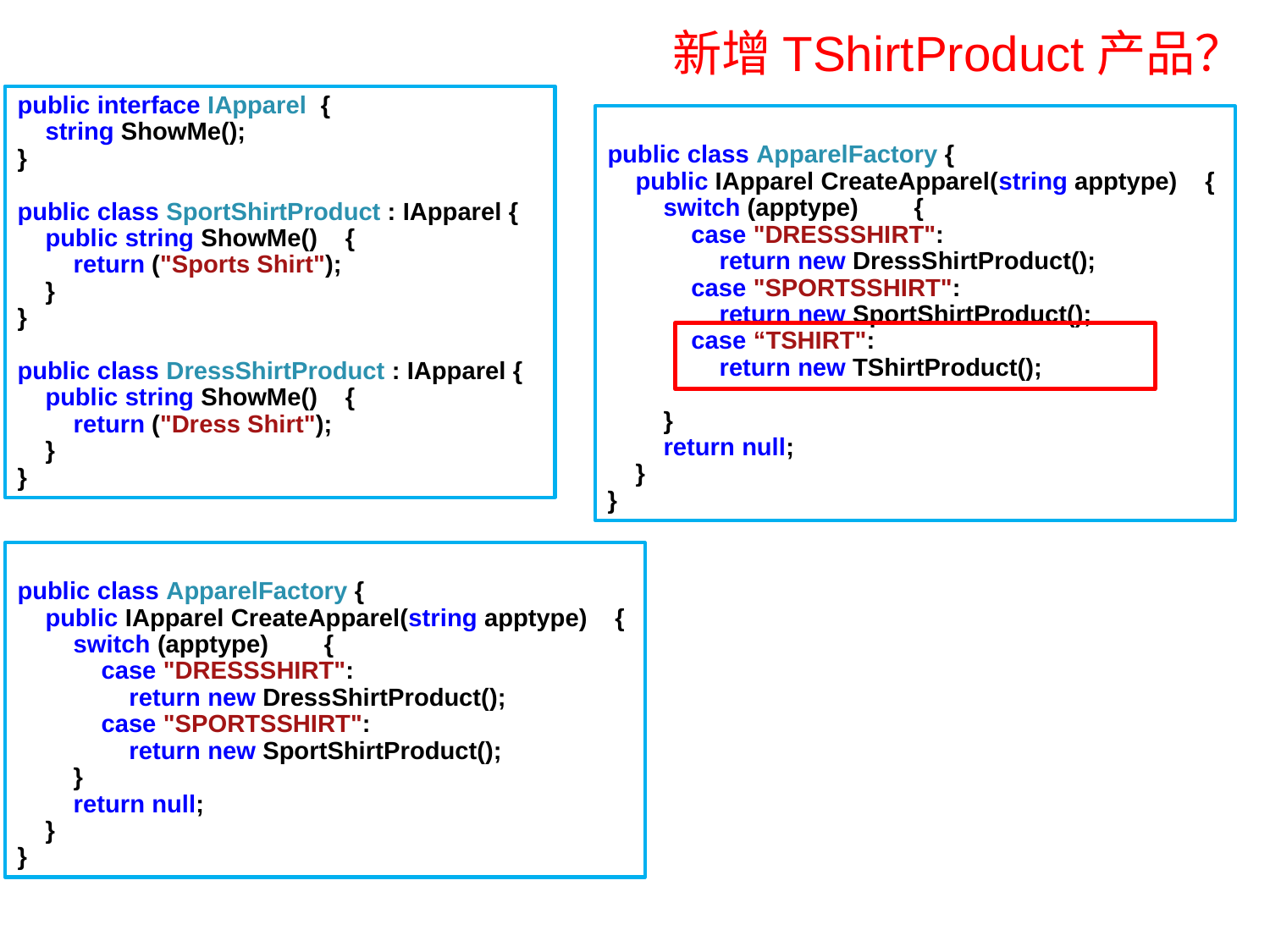

新增TShirtProduct产品？
public interface IApparel  {
    string ShowMe();
}

public class SportShirtProduct : IApparel {
    public string ShowMe()    {
        return ("Sports Shirt");
    }
}

public class DressShirtProduct : IApparel {
    public string ShowMe()    {
        return ("Dress Shirt");
    }
}

public class ApparelFactory {
    public IApparel CreateApparel(string apptype)    {
        switch (apptype)        {
            case "DRESSSHIRT":
                return new DressShirtProduct();
            case "SPORTSSHIRT":
                return new SportShirtProduct();
            case “TSHIRT":
                return new TShirtProduct();

        }
        return null;
    }
}

public class ApparelFactory {
    public IApparel CreateApparel(string apptype)    {
        switch (apptype)        {
            case "DRESSSHIRT":
                return new DressShirtProduct();
            case "SPORTSSHIRT":
                return new SportShirtProduct();
        }
        return null;
    }
}